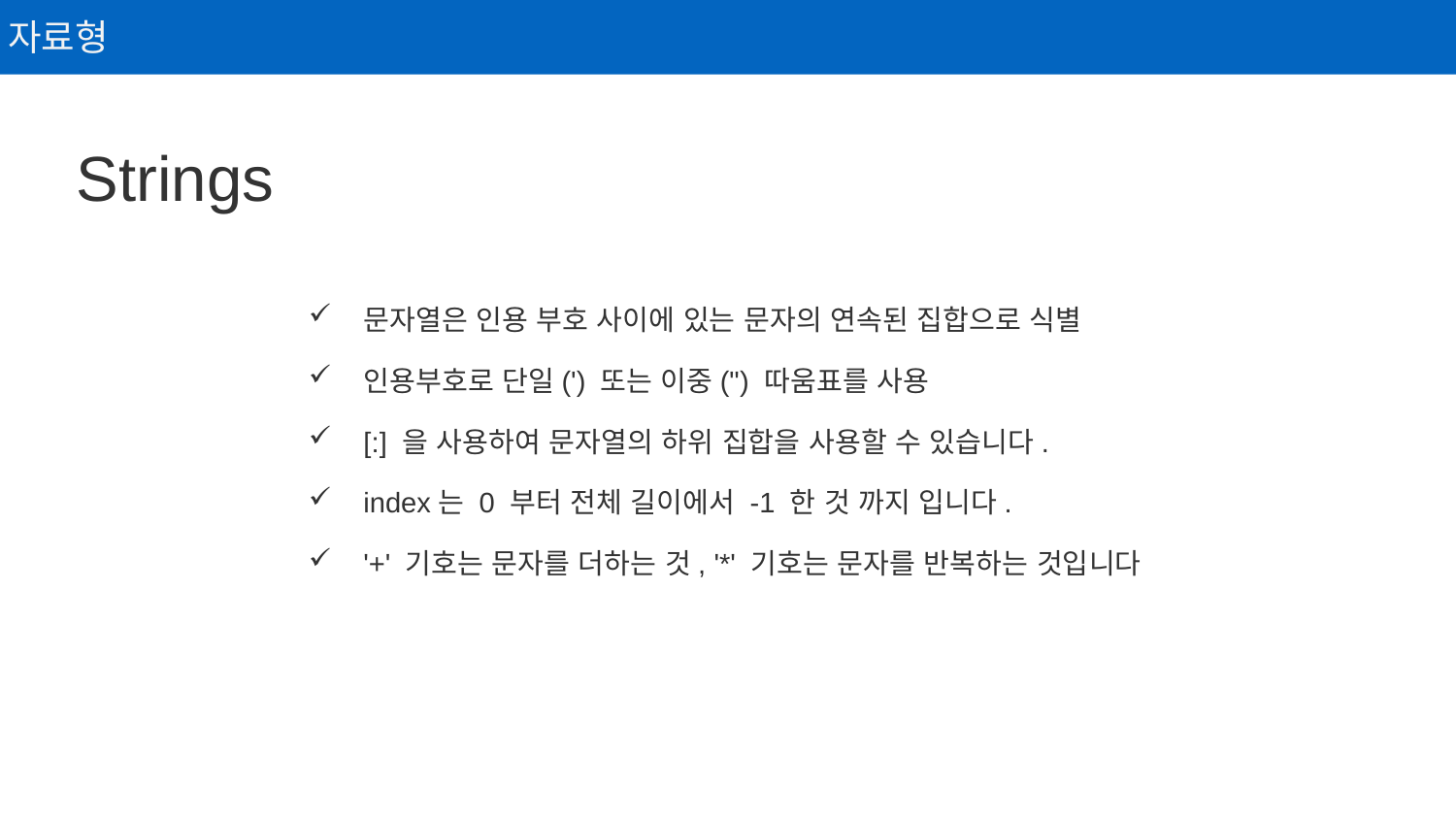

자료형

Strings
문자열은 인용 부호 사이에 있는 문자의 연속된 집합으로 식별
인용부호로 단일(') 또는 이중(") 따움표를 사용
[:] 을 사용하여 문자열의 하위 집합을 사용할 수 있습니다.
index는 0 부터 전체 길이에서 -1 한 것 까지 입니다.
'+' 기호는 문자를 더하는 것, '*' 기호는 문자를 반복하는 것입니다